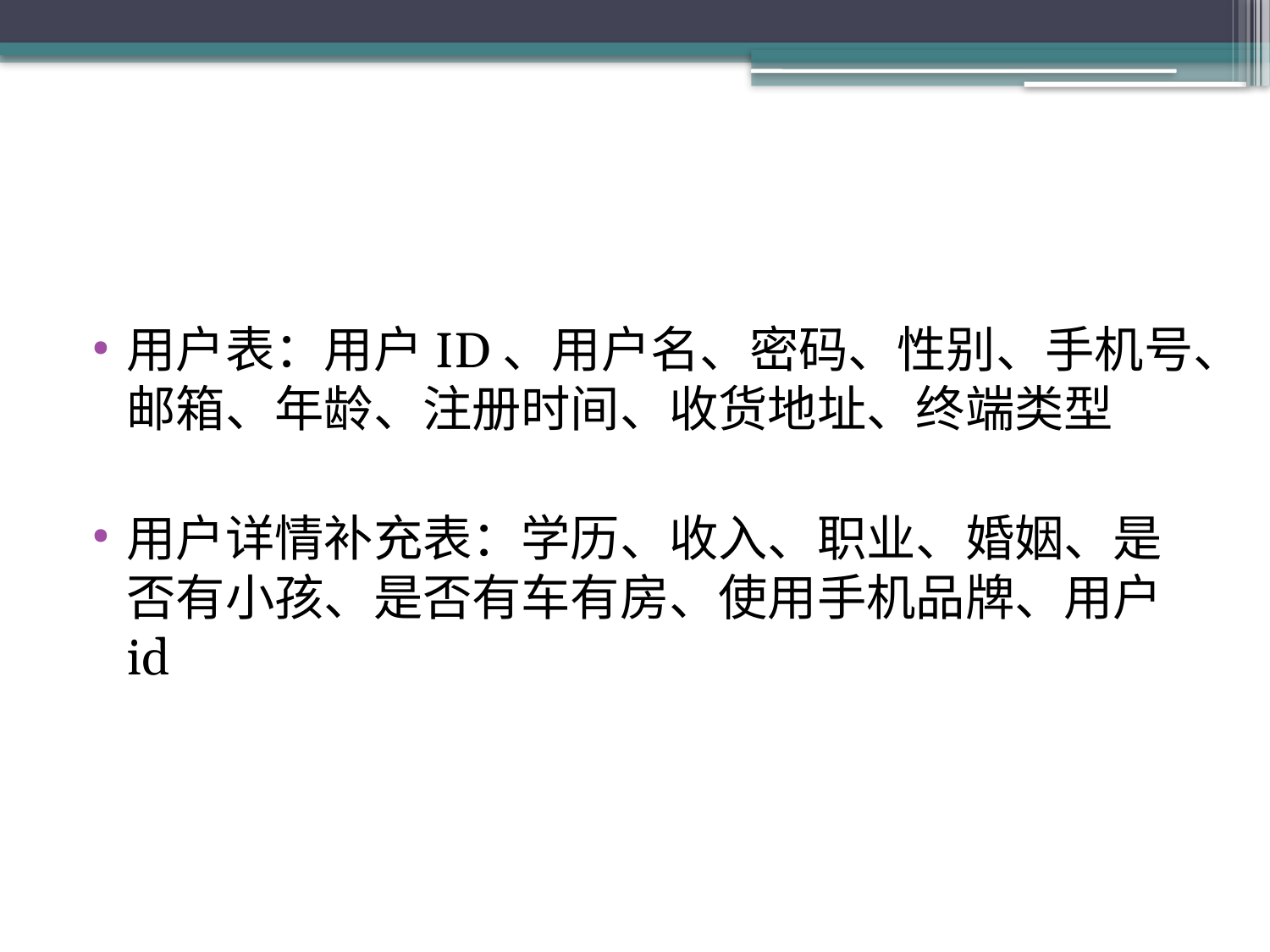

#
用户表：用户ID、用户名、密码、性别、手机号、邮箱、年龄、注册时间、收货地址、终端类型

用户详情补充表：学历、收入、职业、婚姻、是否有小孩、是否有车有房、使用手机品牌、用户id